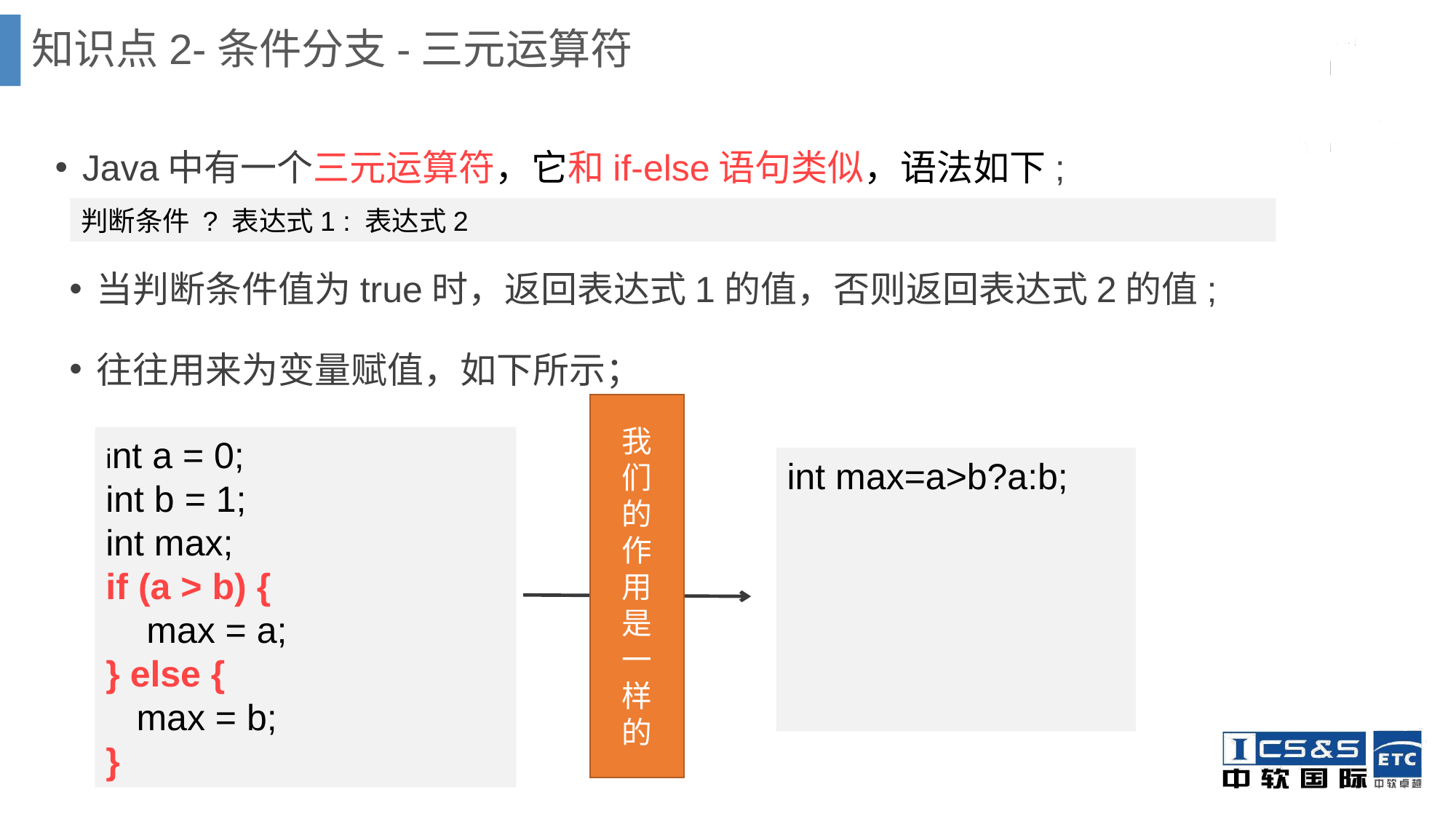

知识点2-条件分支-三元运算符
Java中有一个三元运算符，它和if-else语句类似，语法如下;

判断条件 ? 表达式1 : 表达式2
当判断条件值为true时，返回表达式1的值，否则返回表达式2的值;
往往用来为变量赋值，如下所示；

我
们
的
作
用
是
一
样
的
int a = 0;
int b = 1;
int max;
if (a > b) {
    max = a;
} else {
   max = b;
}
int max=a>b?a:b;